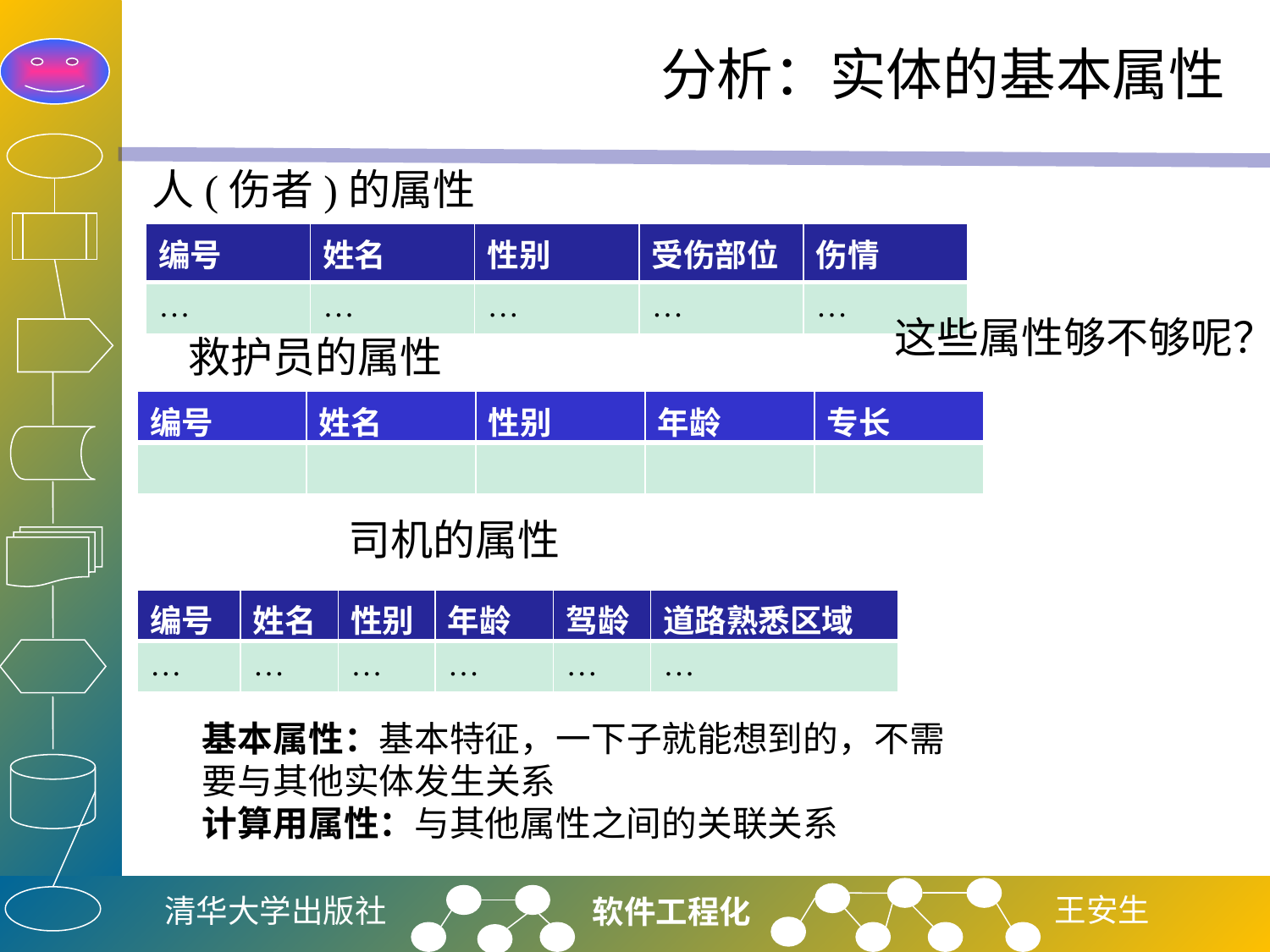

# 分析：实体的基本属性
人(伤者)的属性
| 编号 | 姓名 | 性别 | 受伤部位 | 伤情 |
| --- | --- | --- | --- | --- |
| … | … | … | … | … |
这些属性够不够呢？
救护员的属性
| 编号 | 姓名 | 性别 | 年龄 | 专长 |
| --- | --- | --- | --- | --- |
|  |  |  |  |  |
司机的属性
| 编号 | 姓名 | 性别 | 年龄 | 驾龄 | 道路熟悉区域 |
| --- | --- | --- | --- | --- | --- |
| … | … | … | … | … | … |
基本属性：基本特征，一下子就能想到的，不需要与其他实体发生关系
计算用属性：与其他属性之间的关联关系